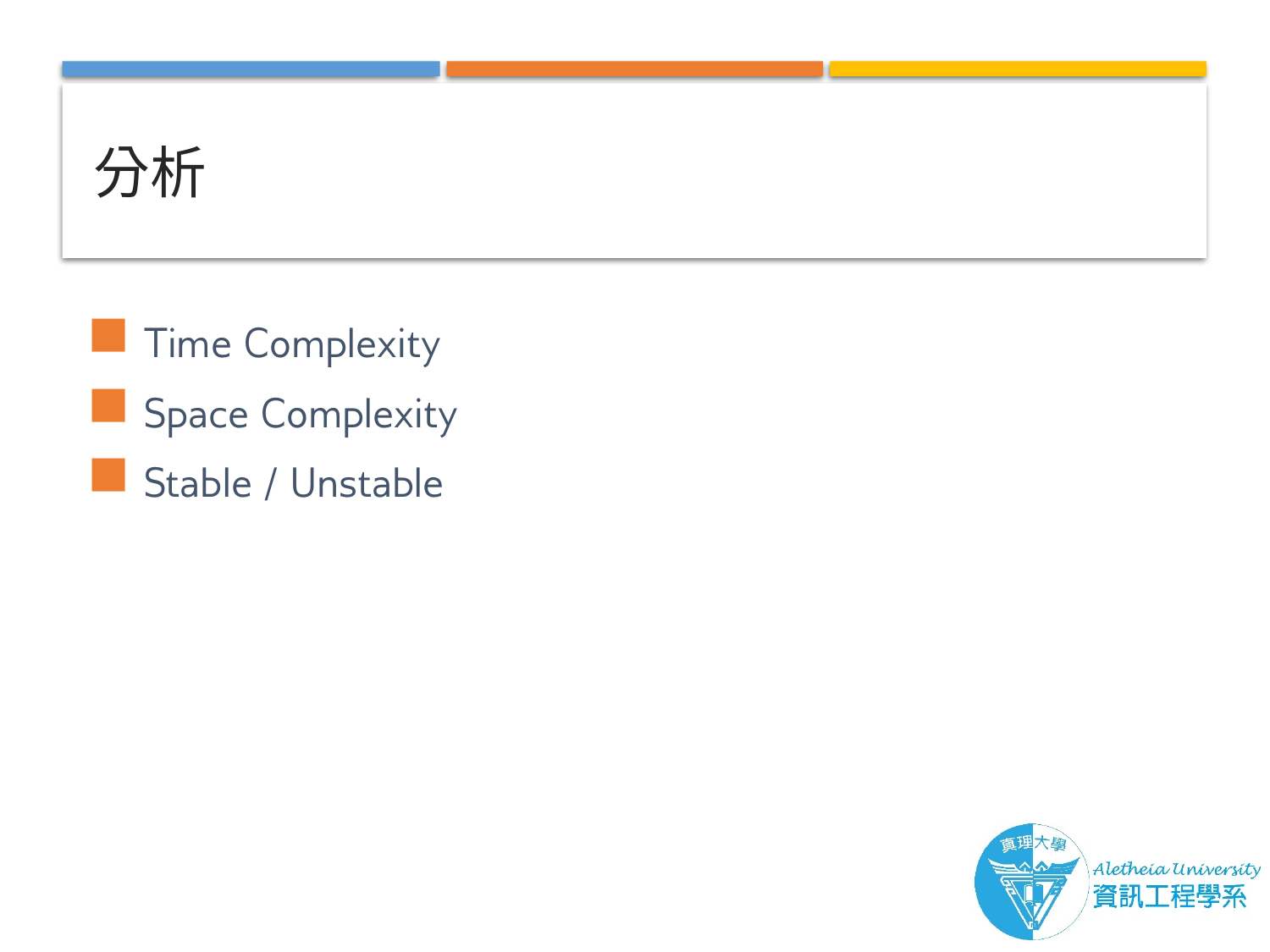

# 分析
Time Complexity
Space Complexity
Stable / Unstable